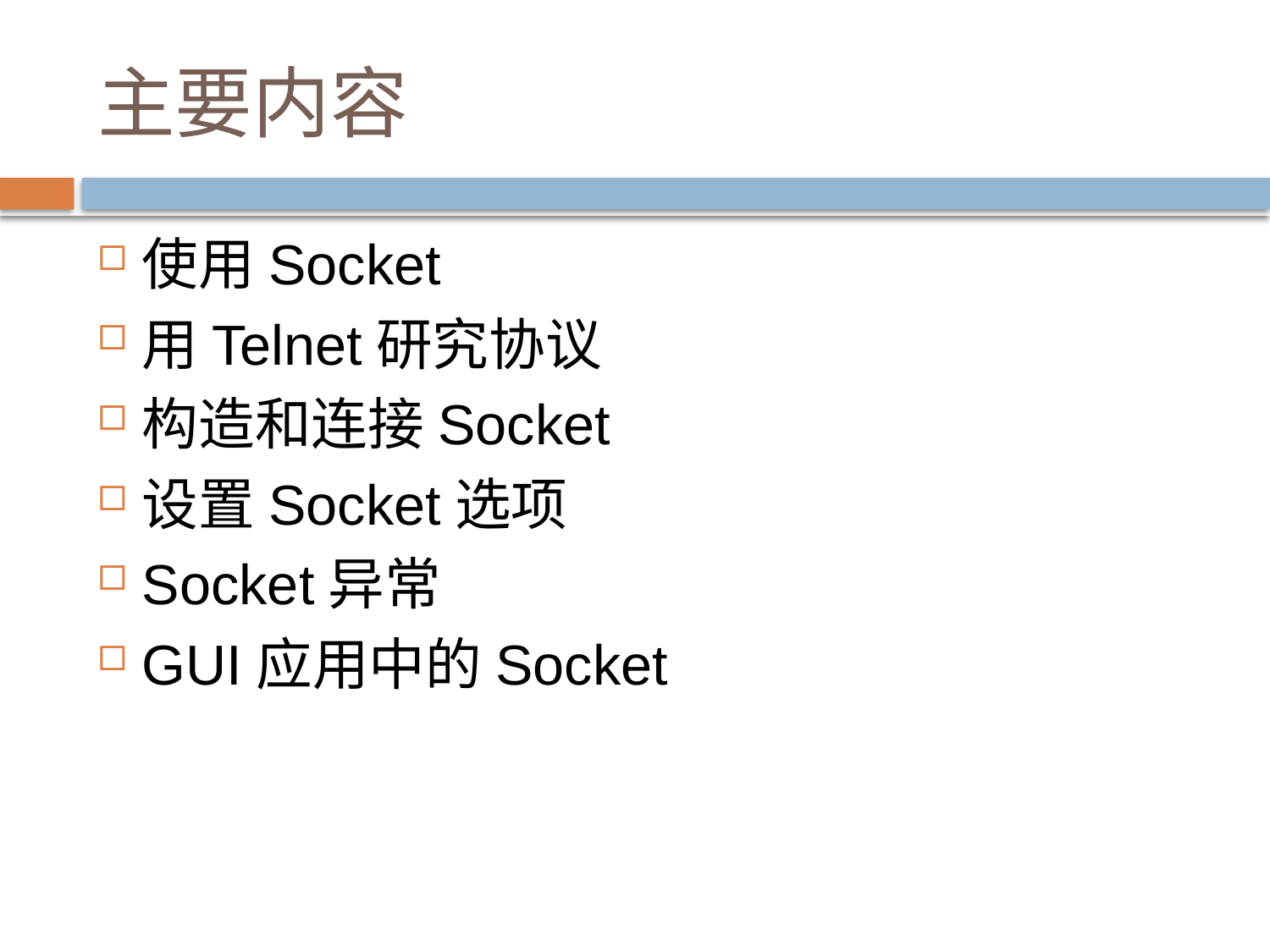

# 主要内容
使用Socket
用Telnet研究协议
构造和连接Socket
设置Socket选项
Socket异常
GUI应用中的Socket